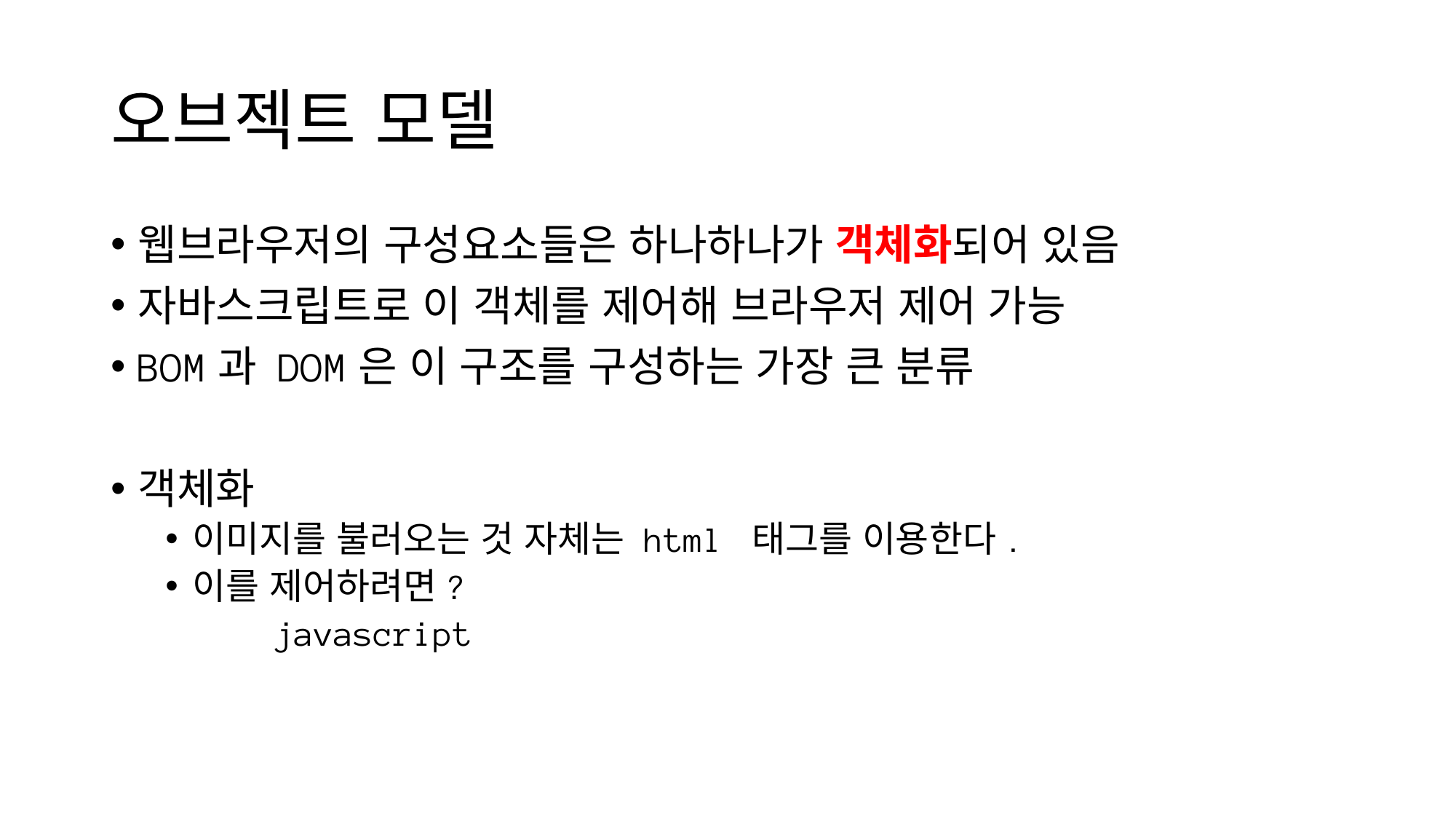

# 오브젝트 모델
웹브라우저의 구성요소들은 하나하나가 객체화되어 있음
자바스크립트로 이 객체를 제어해 브라우저 제어 가능
BOM과 DOM은 이 구조를 구성하는 가장 큰 분류

객체화
이미지를 불러오는 것 자체는 html 태그를 이용한다.
이를 제어하려면?
	javascript